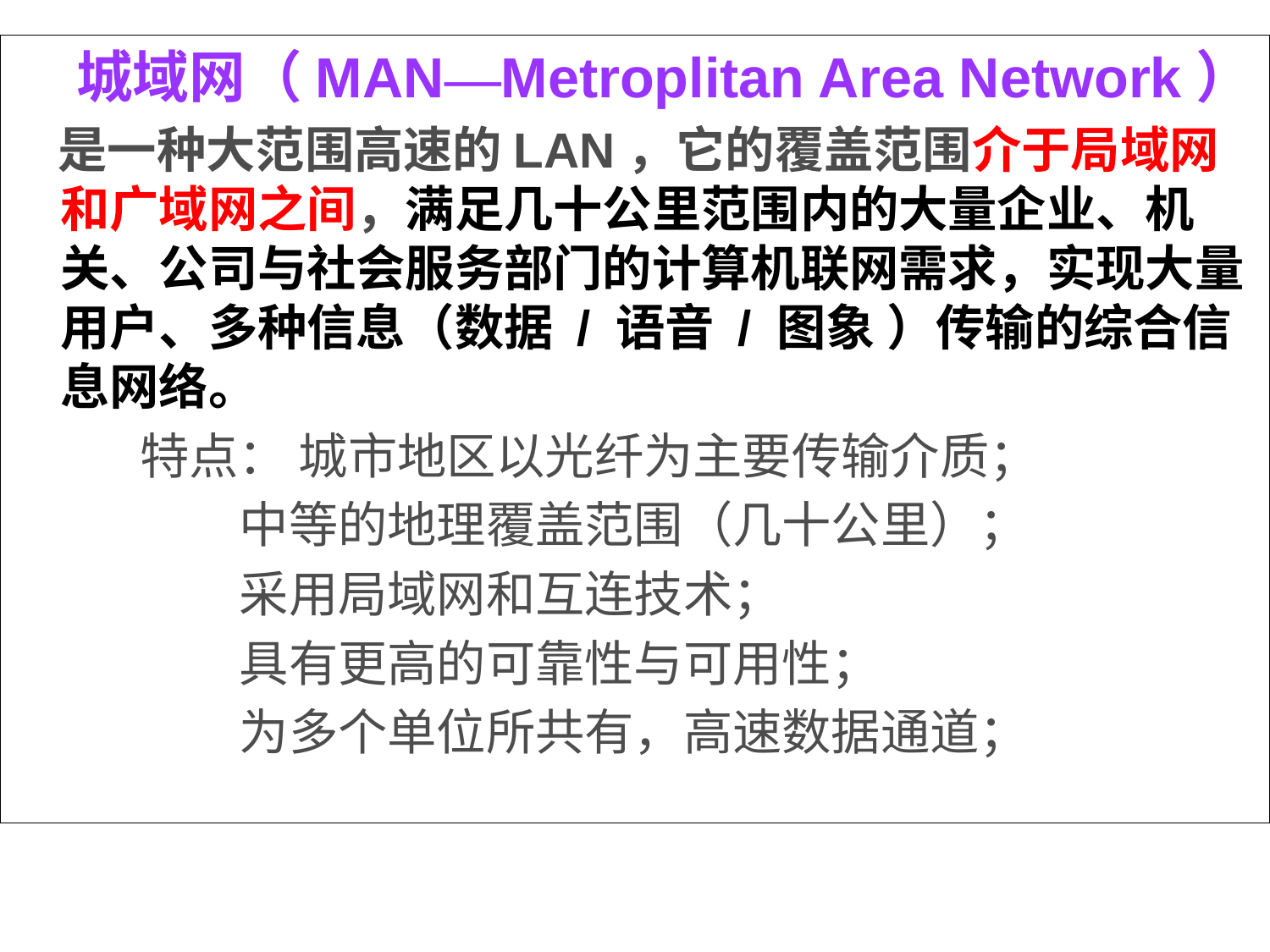

城域网（MAN—Metroplitan Area Network）
   是一种大范围高速的LAN，它的覆盖范围介于局域网和广域网之间，满足几十公里范围内的大量企业、机关、公司与社会服务部门的计算机联网需求，实现大量用户、多种信息（数据 / 语音 / 图象 ）传输的综合信息网络。
特点： 城市地区以光纤为主要传输介质；
        中等的地理覆盖范围（几十公里）；
        采用局域网和互连技术；
        具有更高的可靠性与可用性；
        为多个单位所共有，高速数据通道；